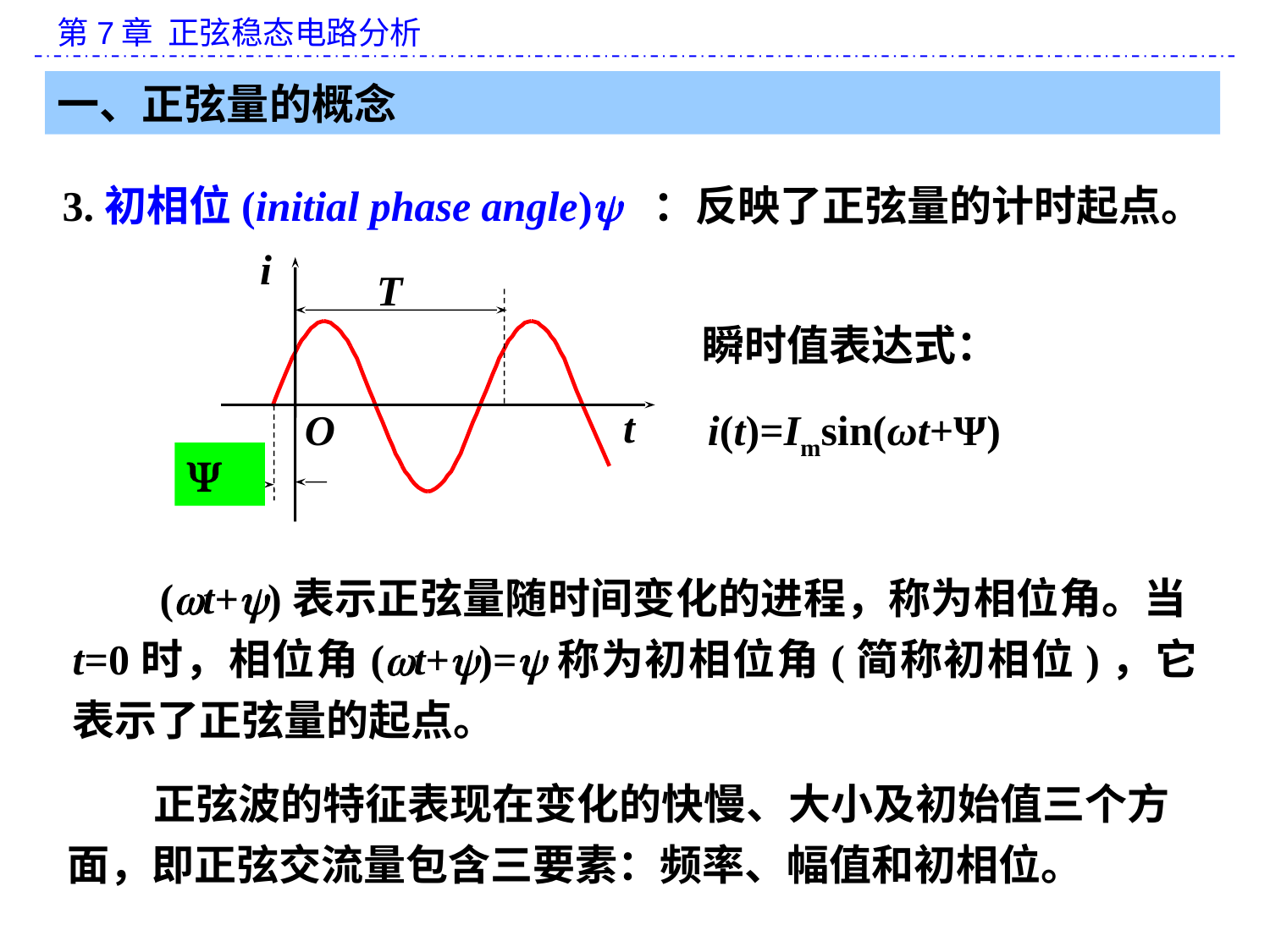

一、正弦量的概念
3.初相位(initial phase angle)ψ ：反映了正弦量的计时起点。
i

T

t
O

ψ/ω

瞬时值表达式：
i(t)=Imsin(ωt+Ψ)
Ψ
        (ωt+ψ)表示正弦量随时间变化的进程，称为相位角。当t=0时，相位角(ωt+ψ)=ψ称为初相位角(简称初相位)，它表示了正弦量的起点。
        正弦波的特征表现在变化的快慢、大小及初始值三个方面，即正弦交流量包含三要素：频率、幅值和初相位。